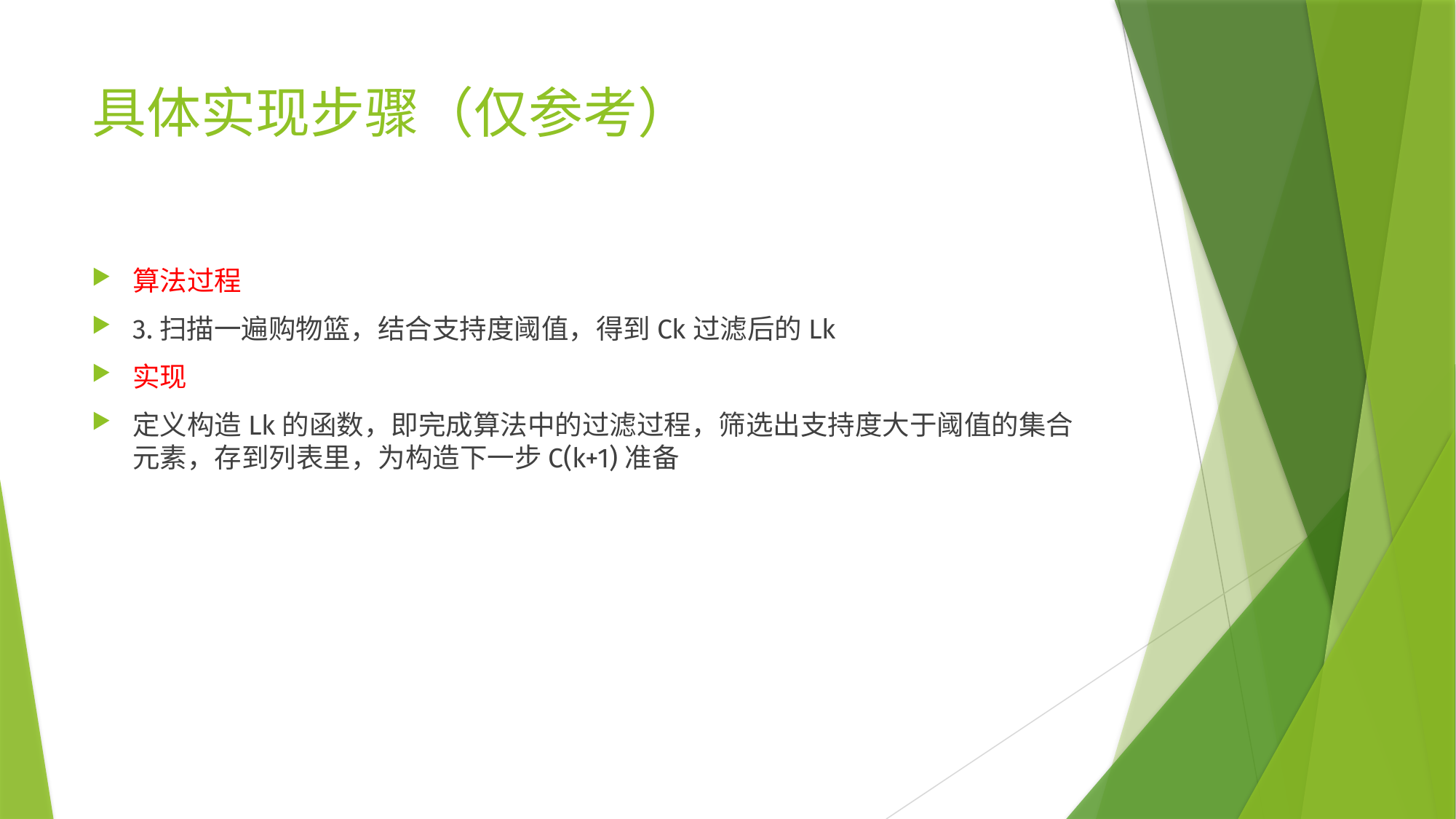

# 具体实现步骤（仅参考）
算法过程
3.扫描一遍购物篮，结合支持度阈值，得到Ck过滤后的Lk
实现
定义构造Lk的函数，即完成算法中的过滤过程，筛选出支持度大于阈值的集合元素，存到列表里，为构造下一步C(k+1)准备